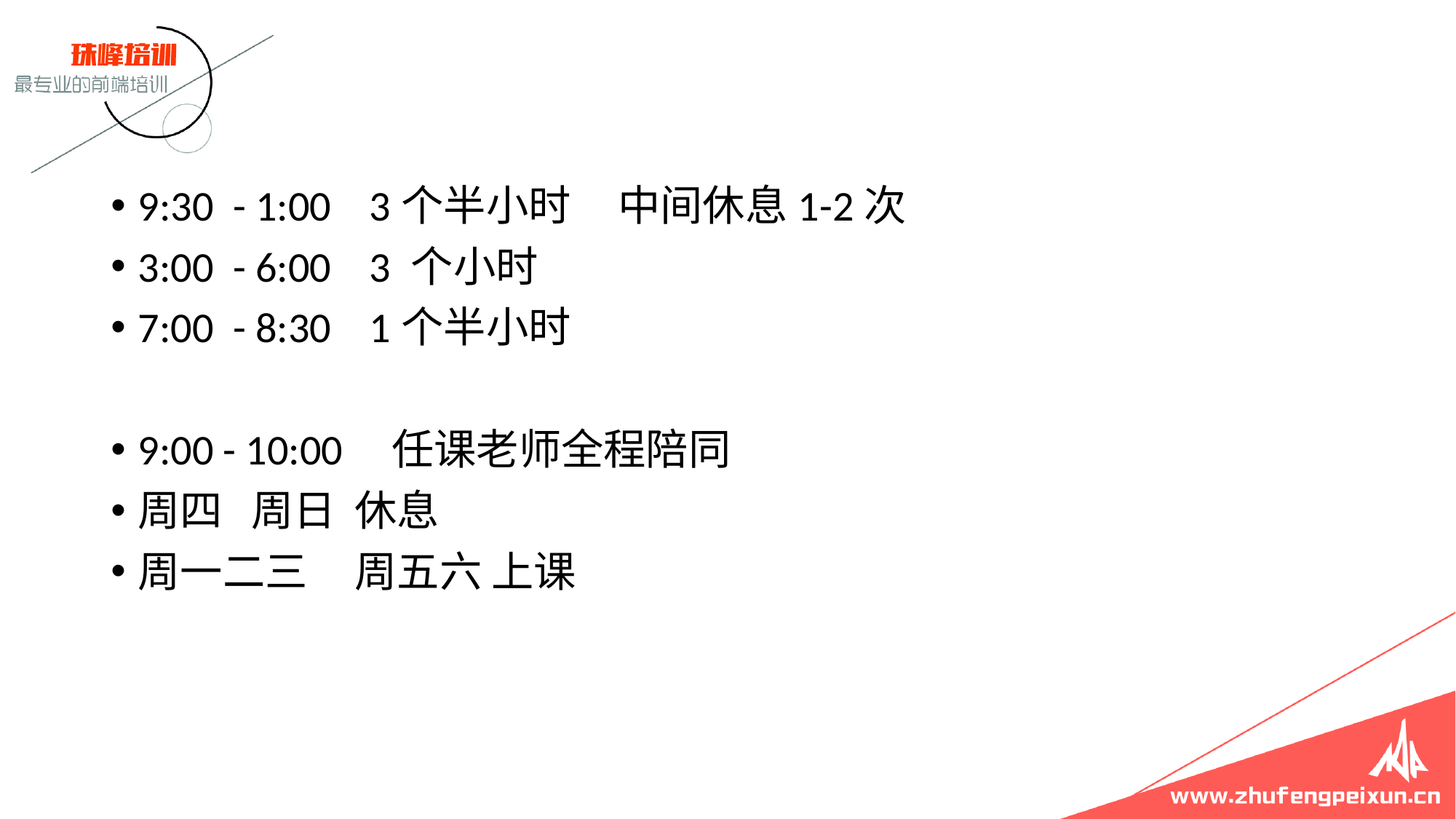

9:30  - 1:00    3个半小时     中间休息1-2次
3:00  - 6:00    3 个小时
7:00  - 8:30    1个半小时

9:00 - 10:00    任课老师全程陪同
周四   周日  休息
周一二三     周五六 上课